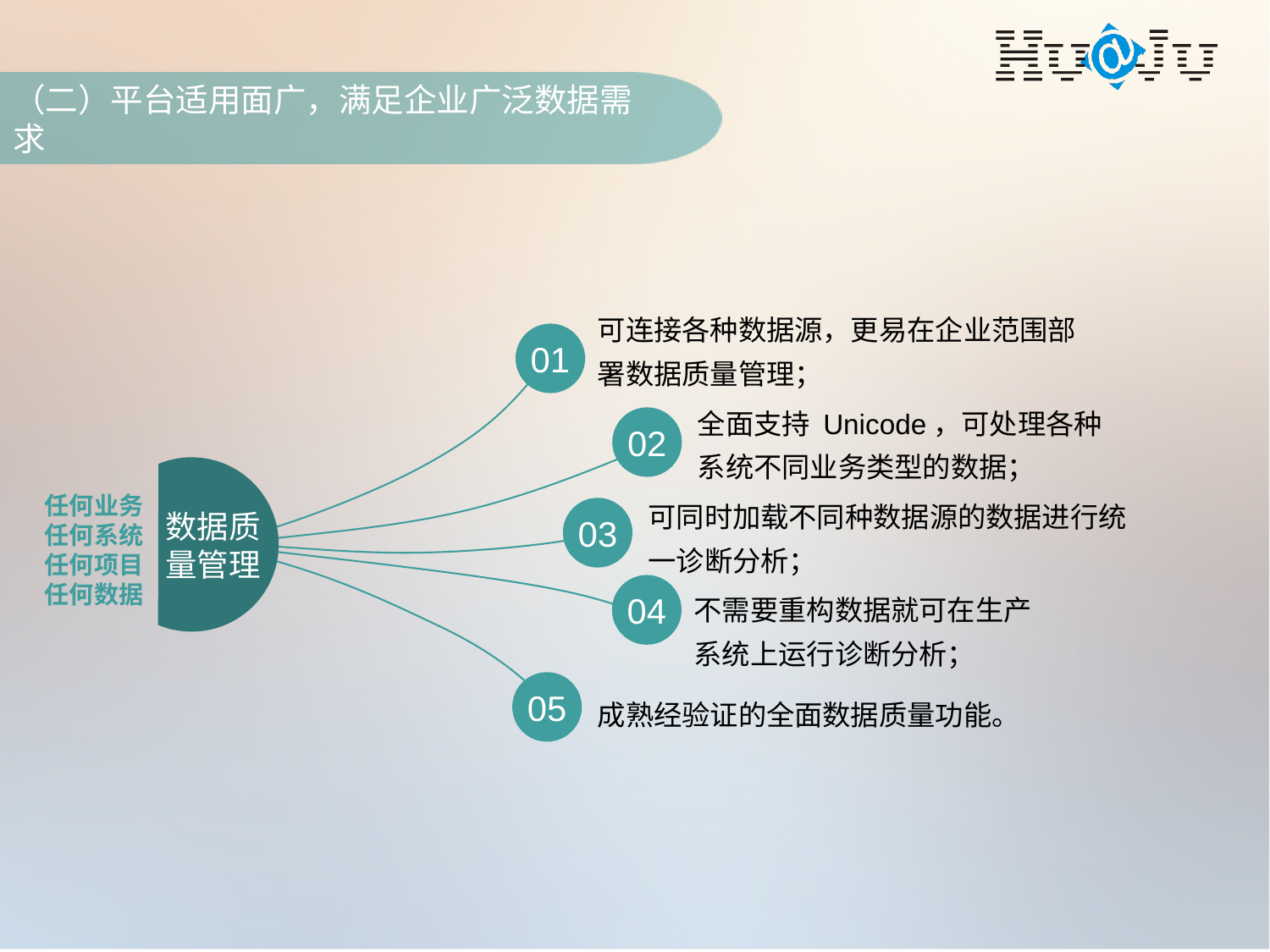

# （二）平台适用面广，满足企业广泛数据需求
可连接各种数据源，更易在企业范围部署数据质量管理；
01

全面支持 Unicode，可处理各种系统不同业务类型的数据；
02

数据质量管理
任何业务
任何系统
任何项目
任何数据
03
可同时加载不同种数据源的数据进行统一诊断分析；

04
不需要重构数据就可在生产系统上运行诊断分析；
05
成熟经验证的全面数据质量功能。